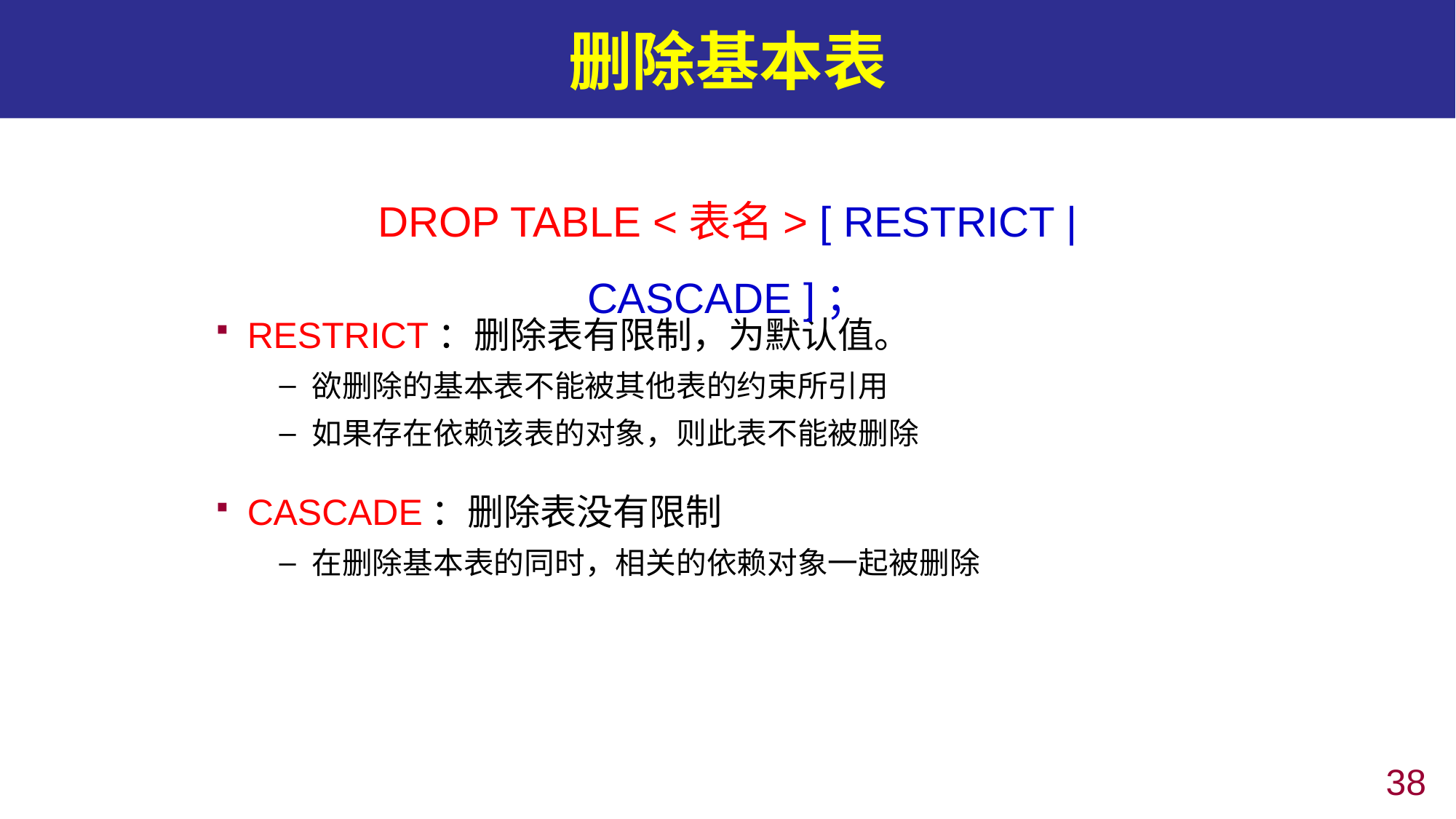

# 删除基本表
DROP TABLE <表名> [ RESTRICT | CASCADE ]；
RESTRICT：删除表有限制，为默认值。
欲删除的基本表不能被其他表的约束所引用
如果存在依赖该表的对象，则此表不能被删除

CASCADE：删除表没有限制
在删除基本表的同时，相关的依赖对象一起被删除
38